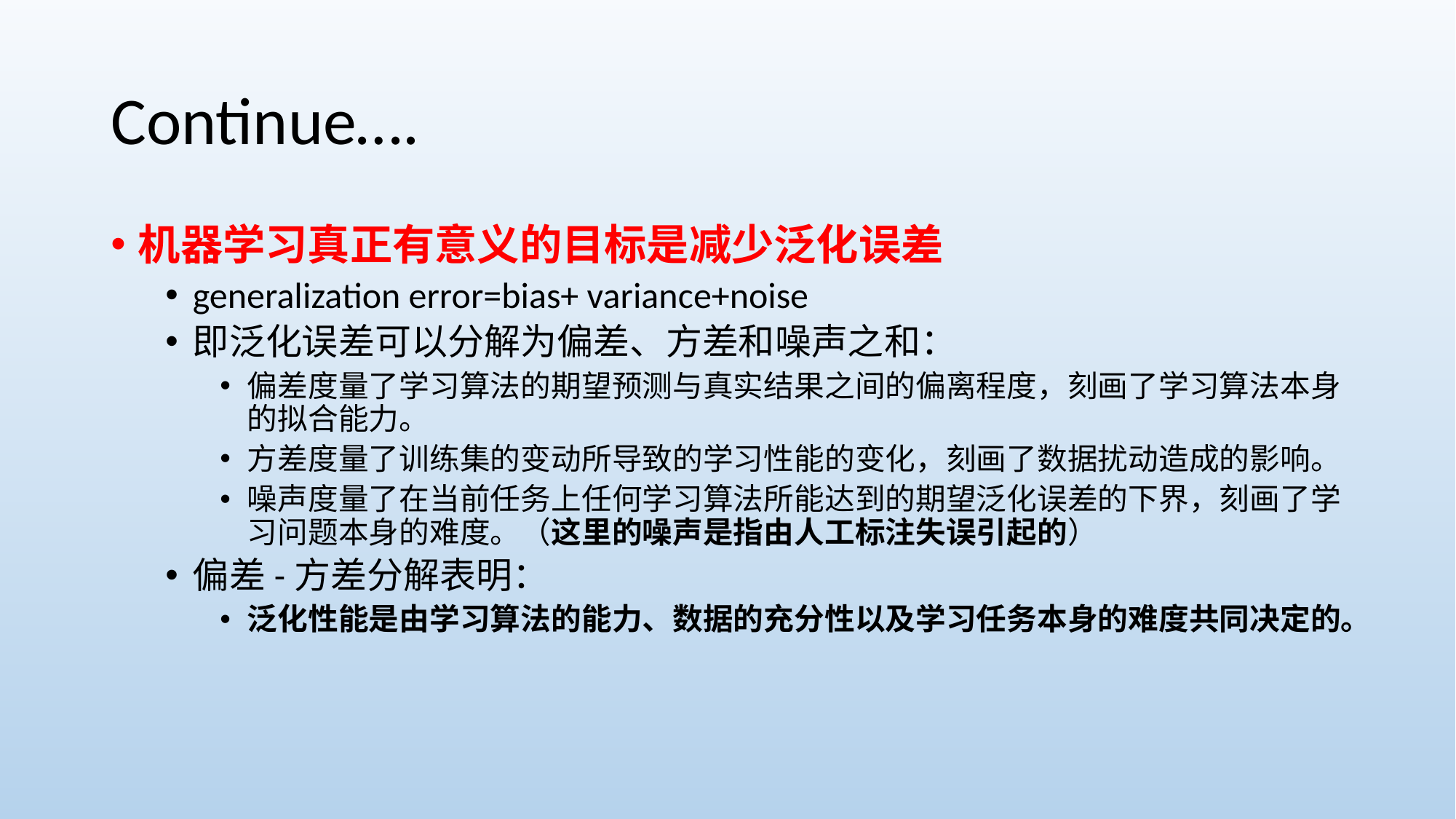

# Continue….
机器学习真正有意义的目标是减少泛化误差
generalization error=bias+ variance+noise
即泛化误差可以分解为偏差、方差和噪声之和：
偏差度量了学习算法的期望预测与真实结果之间的偏离程度，刻画了学习算法本身的拟合能力。
方差度量了训练集的变动所导致的学习性能的变化，刻画了数据扰动造成的影响。
噪声度量了在当前任务上任何学习算法所能达到的期望泛化误差的下界，刻画了学习问题本身的难度。（这里的噪声是指由人工标注失误引起的）
偏差-方差分解表明：
泛化性能是由学习算法的能力、数据的充分性以及学习任务本身的难度共同决定的。